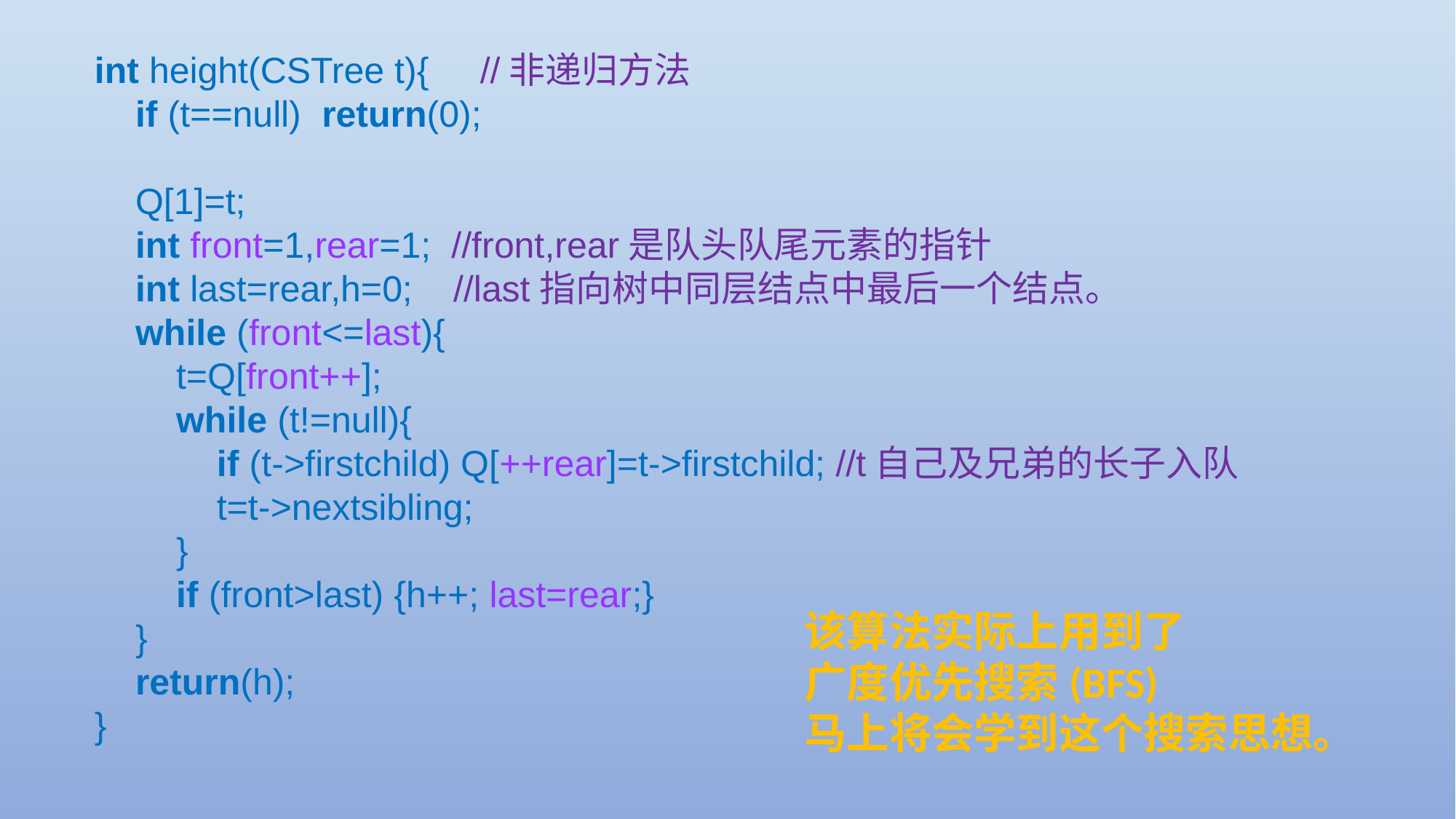

int height(CSTree t){     //非递归方法
    if (t==null)  return(0);

    Q[1]=t;
    int front=1,rear=1;  //front,rear是队头队尾元素的指针
    int last=rear,h=0;    //last指向树中同层结点中最后一个结点。
    while (front<=last){
        t=Q[front++];
        while (t!=null){
            if (t->firstchild) Q[++rear]=t->firstchild; //t自己及兄弟的长子入队
            t=t->nextsibling;
        }
        if (front>last) {h++; last=rear;}
    }
    return(h);
}
该算法实际上用到了
广度优先搜索(BFS)
马上将会学到这个搜索思想。